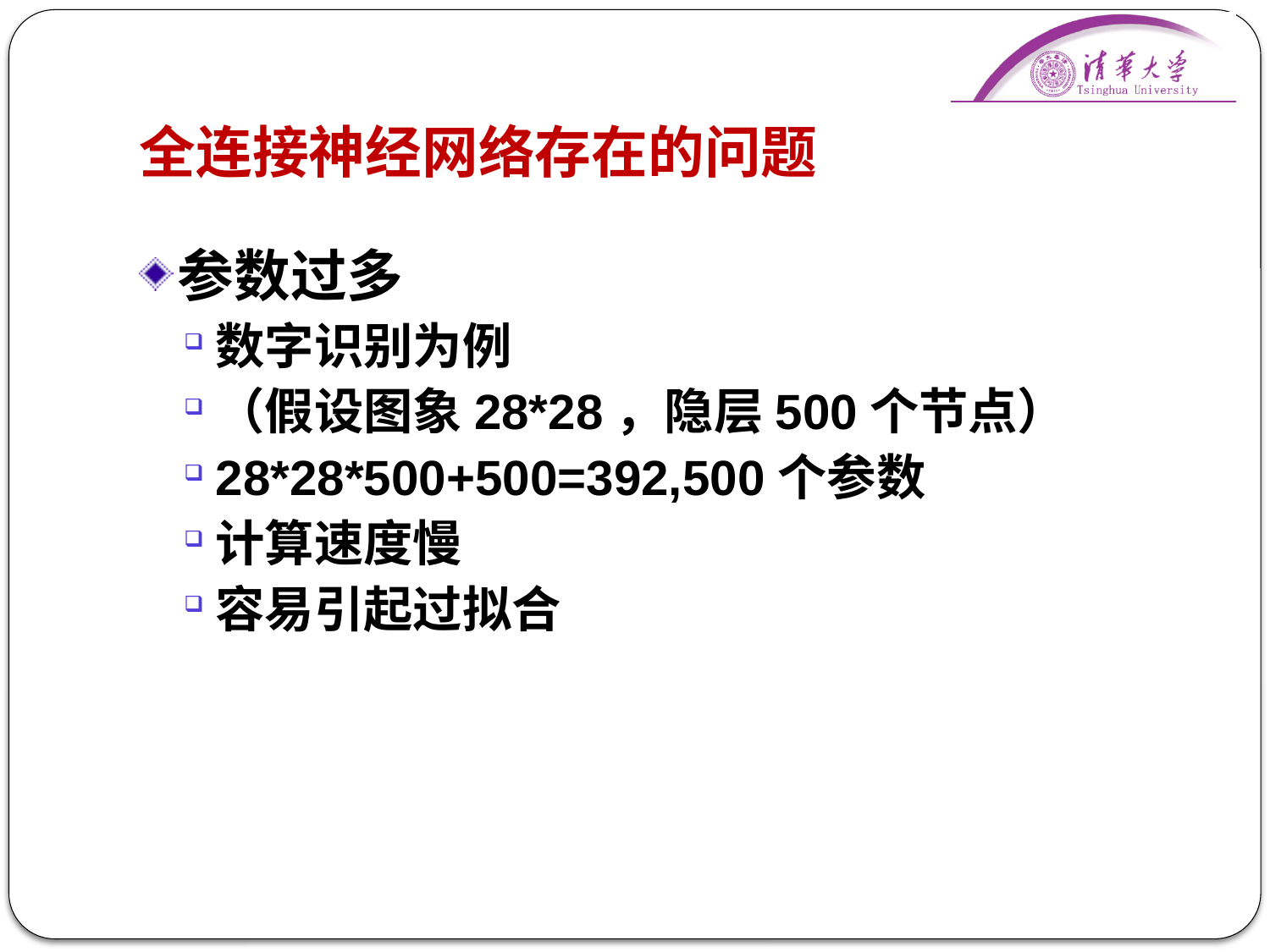

# 全连接神经网络存在的问题
参数过多
数字识别为例
（假设图象28*28，隐层500个节点）
28*28*500+500=392,500个参数
计算速度慢
容易引起过拟合